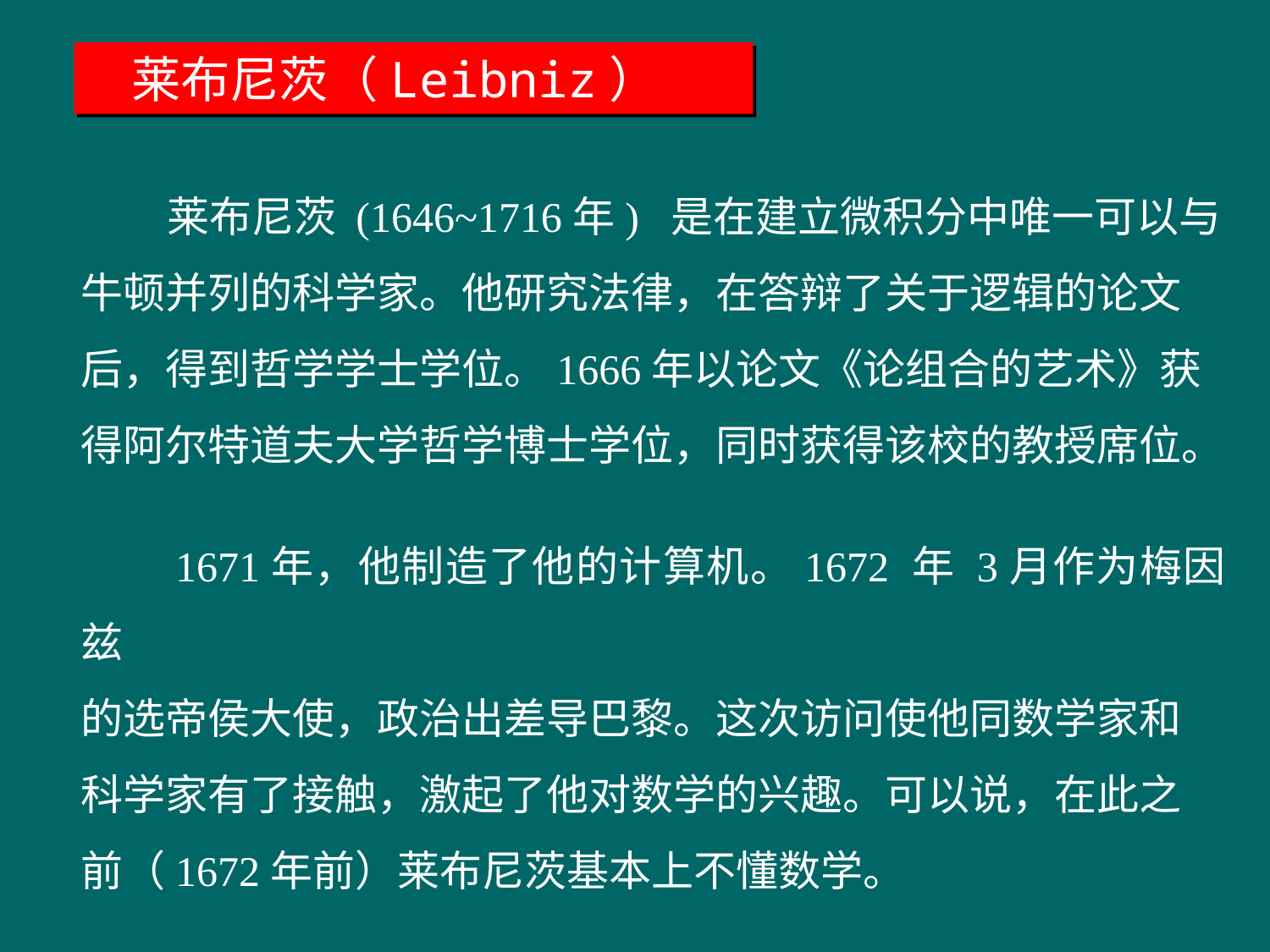

莱布尼茨（Leibniz）
        莱布尼茨 (1646~1716年)  是在建立微积分中唯一可以与
牛顿并列的科学家。他研究法律，在答辩了关于逻辑的论文
后，得到哲学学士学位。1666年以论文《论组合的艺术》获
得阿尔特道夫大学哲学博士学位，同时获得该校的教授席位。
        1671年，他制造了他的计算机。1672 年 3月作为梅因兹
的选帝侯大使，政治出差导巴黎。这次访问使他同数学家和
科学家有了接触，激起了他对数学的兴趣。可以说，在此之
前（1672年前）莱布尼茨基本上不懂数学。